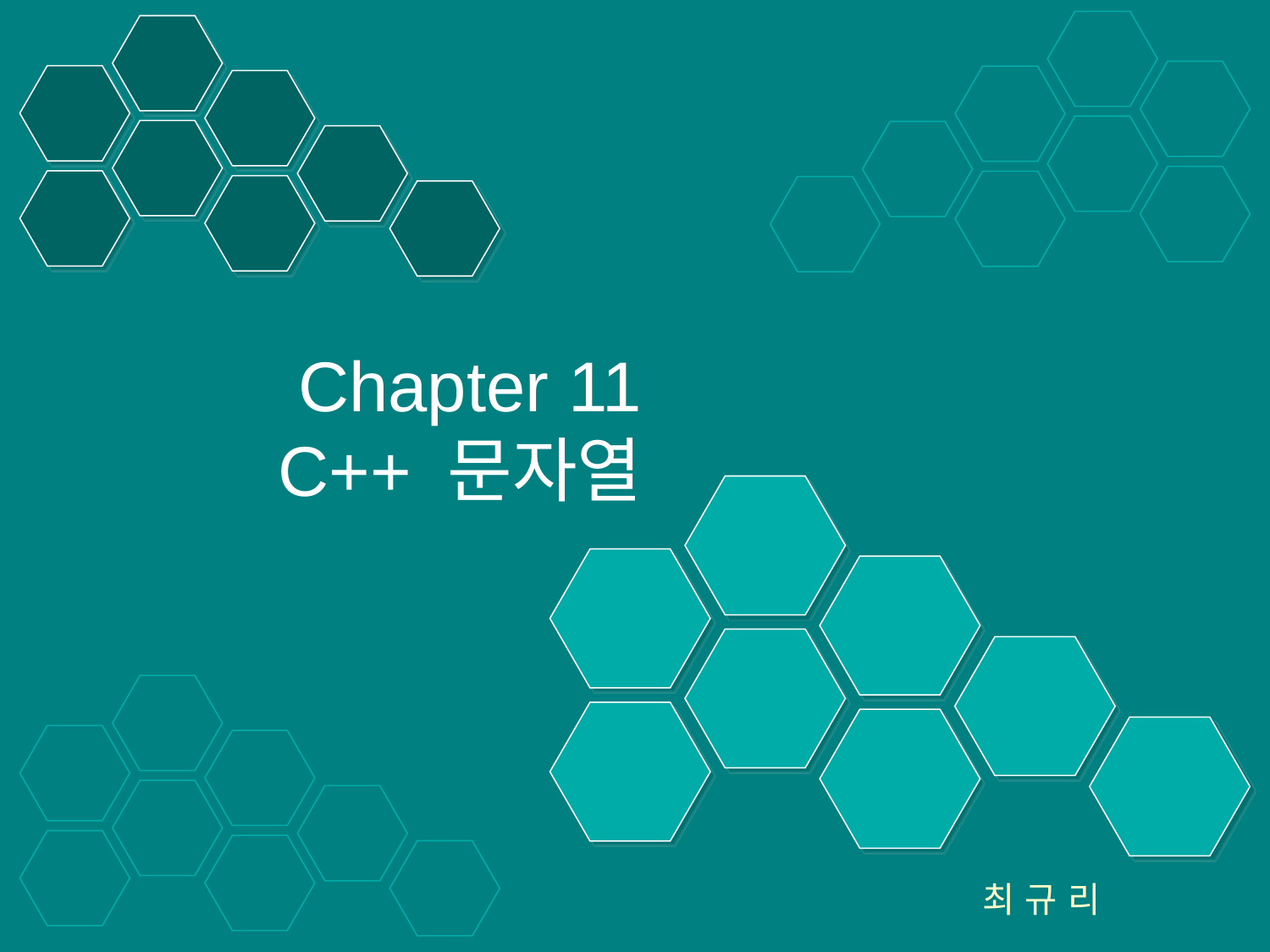

# Chapter 11 C++ 문자열
최 규 리